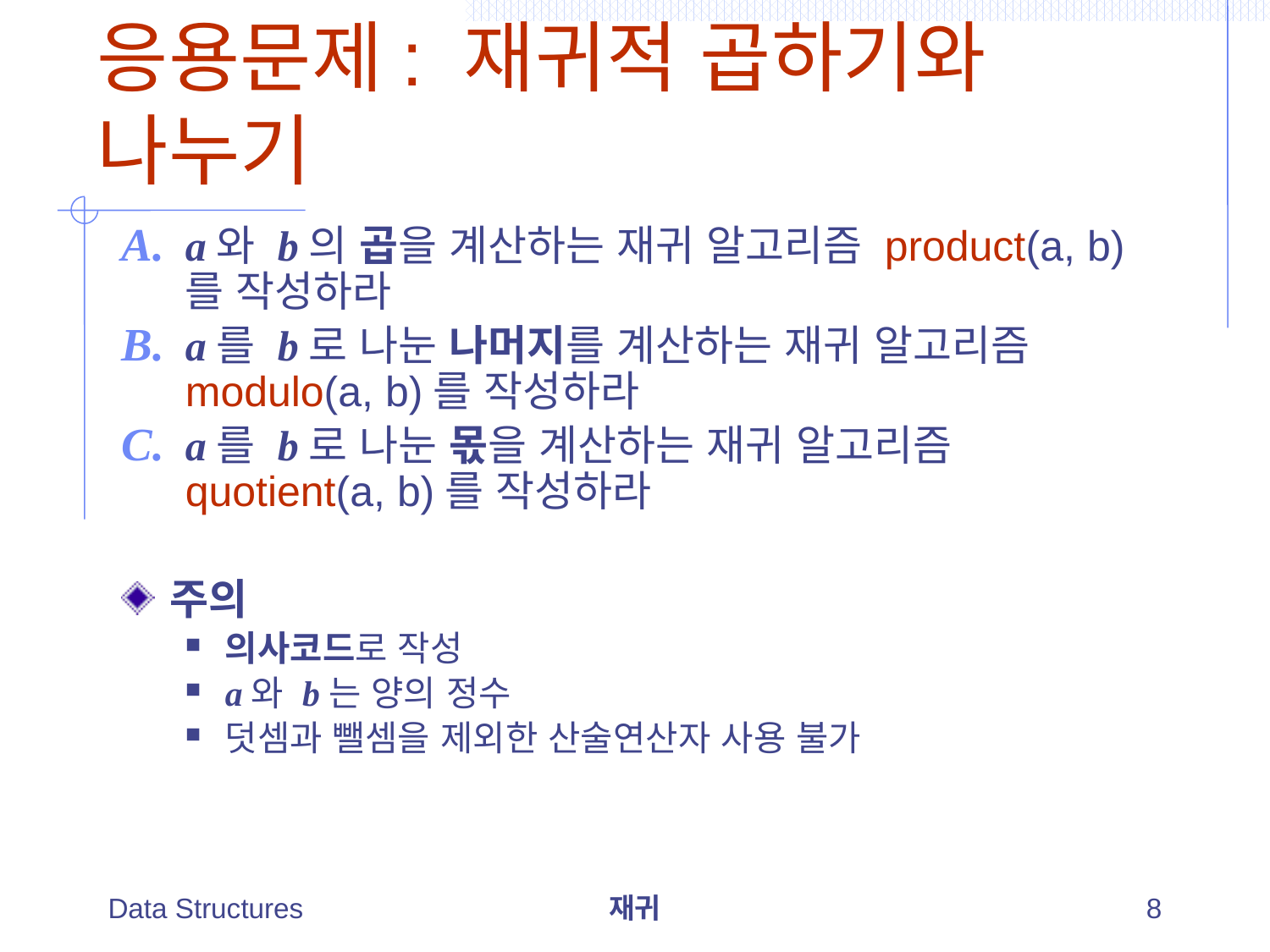

# 응용문제: 재귀적 곱하기와 나누기
a와 b의 곱을 계산하는 재귀 알고리즘 product(a, b)를 작성하라
a를 b로 나눈 나머지를 계산하는 재귀 알고리즘 modulo(a, b)를 작성하라
a를 b로 나눈 몫을 계산하는 재귀 알고리즘 quotient(a, b)를 작성하라

주의
의사코드로 작성
a와 b는 양의 정수
덧셈과 뺄셈을 제외한 산술연산자 사용 불가
Data Structures
재귀
8